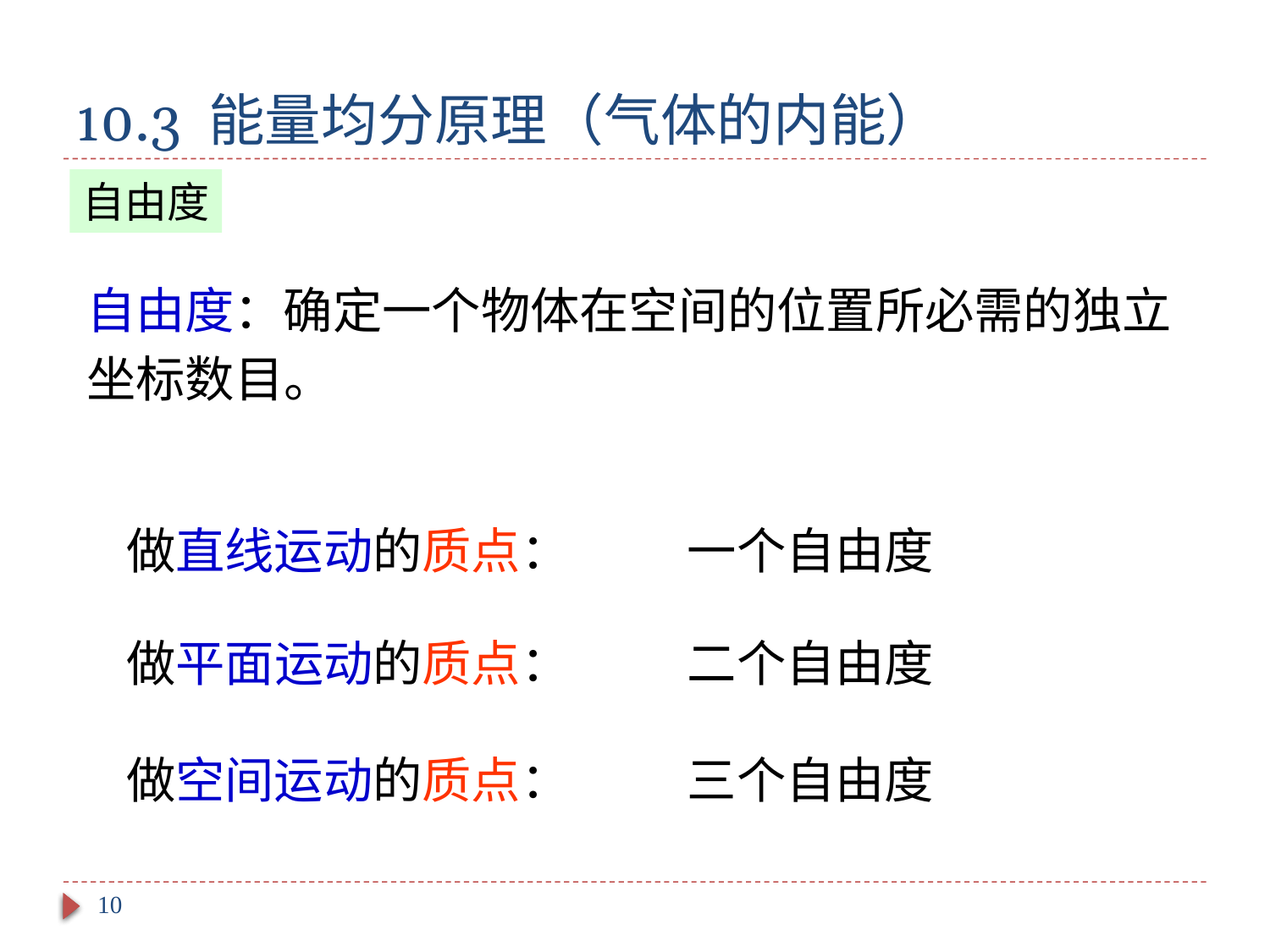

# 10.3 能量均分原理（气体的内能）
自由度
自由度：确定一个物体在空间的位置所必需的独立坐标数目。
做直线运动的质点：
一个自由度
做平面运动的质点：
二个自由度
做空间运动的质点：
三个自由度
10